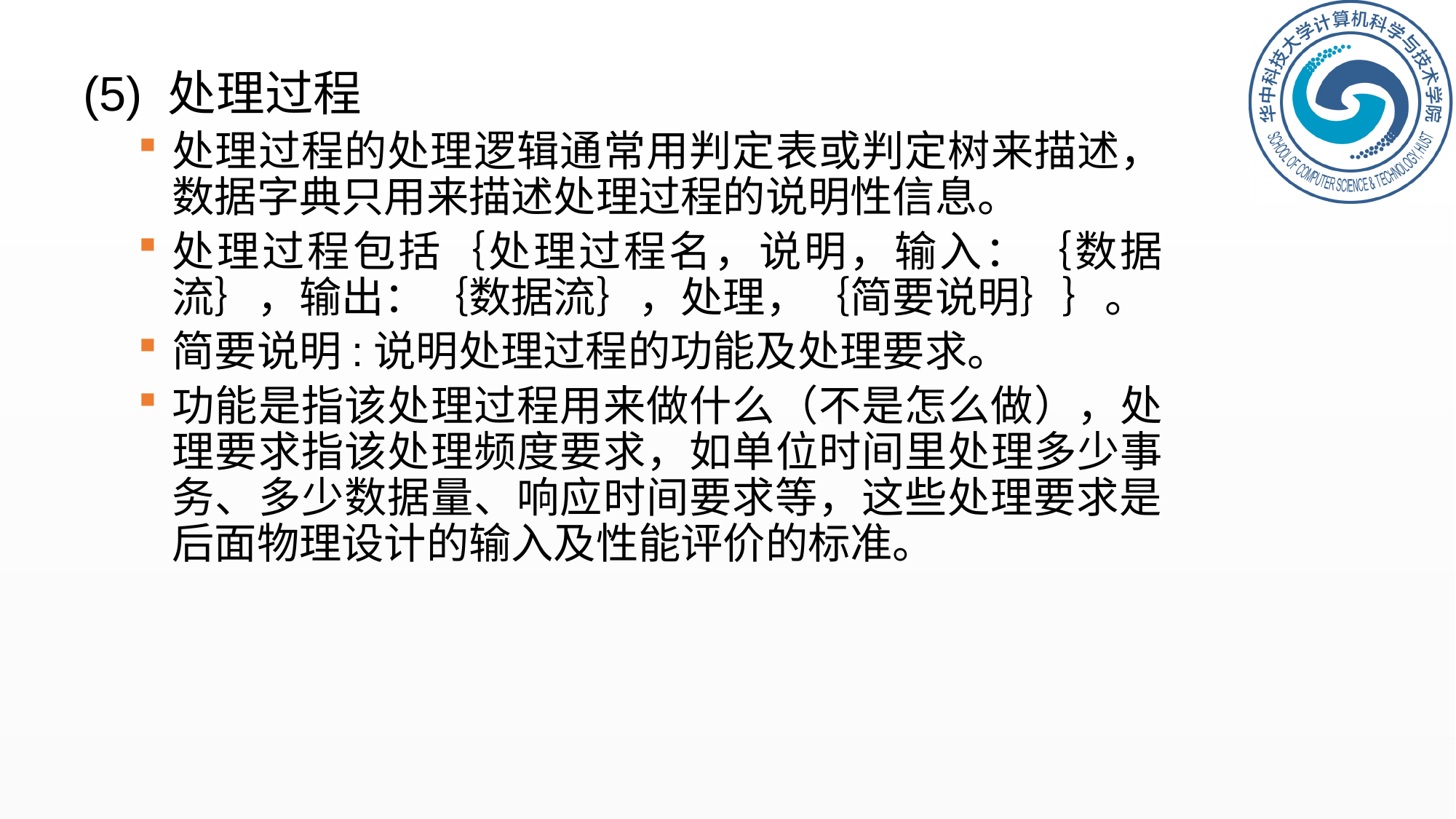

(5) 处理过程
处理过程的处理逻辑通常用判定表或判定树来描述，数据字典只用来描述处理过程的说明性信息。
处理过程包括｛处理过程名，说明，输入：｛数据流｝，输出：｛数据流｝，处理，｛简要说明｝｝。
简要说明:说明处理过程的功能及处理要求。
功能是指该处理过程用来做什么（不是怎么做），处理要求指该处理频度要求，如单位时间里处理多少事务、多少数据量、响应时间要求等，这些处理要求是后面物理设计的输入及性能评价的标准。